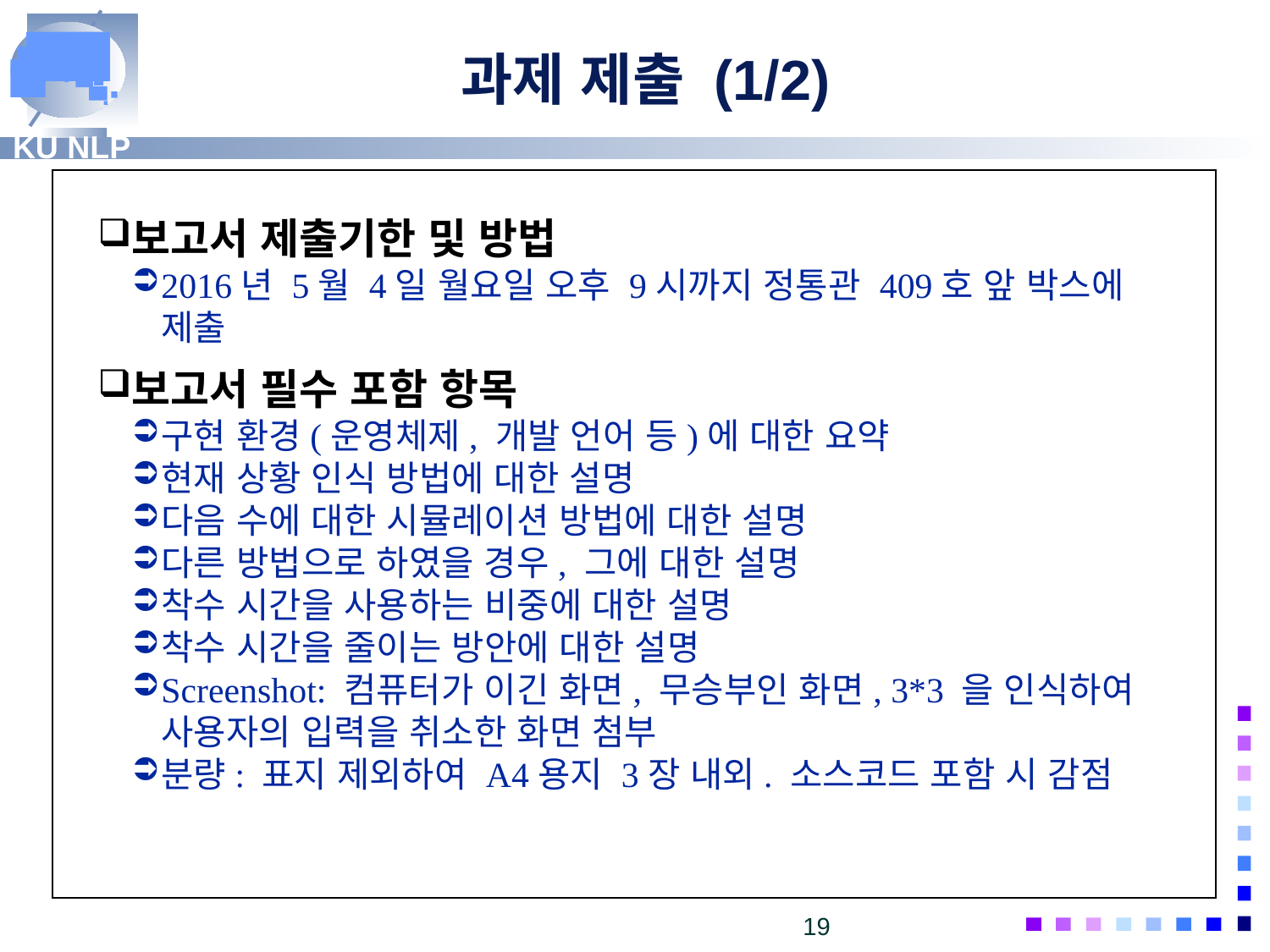

과제 제출 (1/2)
보고서 제출기한 및 방법
2016년 5월 4일 월요일 오후 9시까지 정통관 409호 앞 박스에 제출
보고서 필수 포함 항목
구현 환경(운영체제, 개발 언어 등)에 대한 요약
현재 상황 인식 방법에 대한 설명
다음 수에 대한 시뮬레이션 방법에 대한 설명
다른 방법으로 하였을 경우, 그에 대한 설명
착수 시간을 사용하는 비중에 대한 설명
착수 시간을 줄이는 방안에 대한 설명
Screenshot: 컴퓨터가 이긴 화면, 무승부인 화면, 3*3 을 인식하여 사용자의 입력을 취소한 화면 첨부
분량: 표지 제외하여 A4용지 3장 내외. 소스코드 포함 시 감점

19